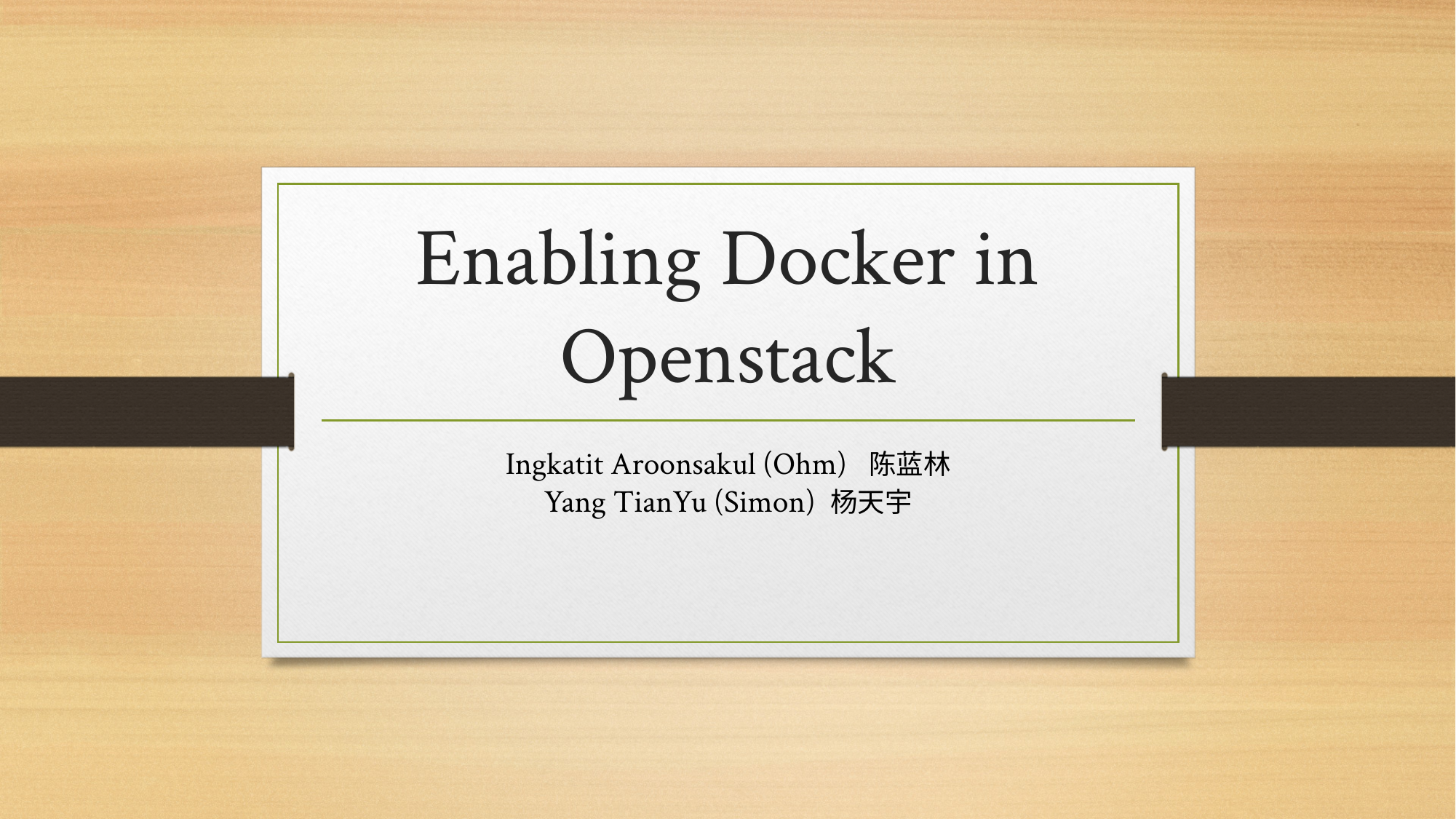

# Enabling Docker in Openstack
Ingkatit Aroonsakul (Ohm)  陈蓝林
Yang TianYu (Simon) 杨天宇